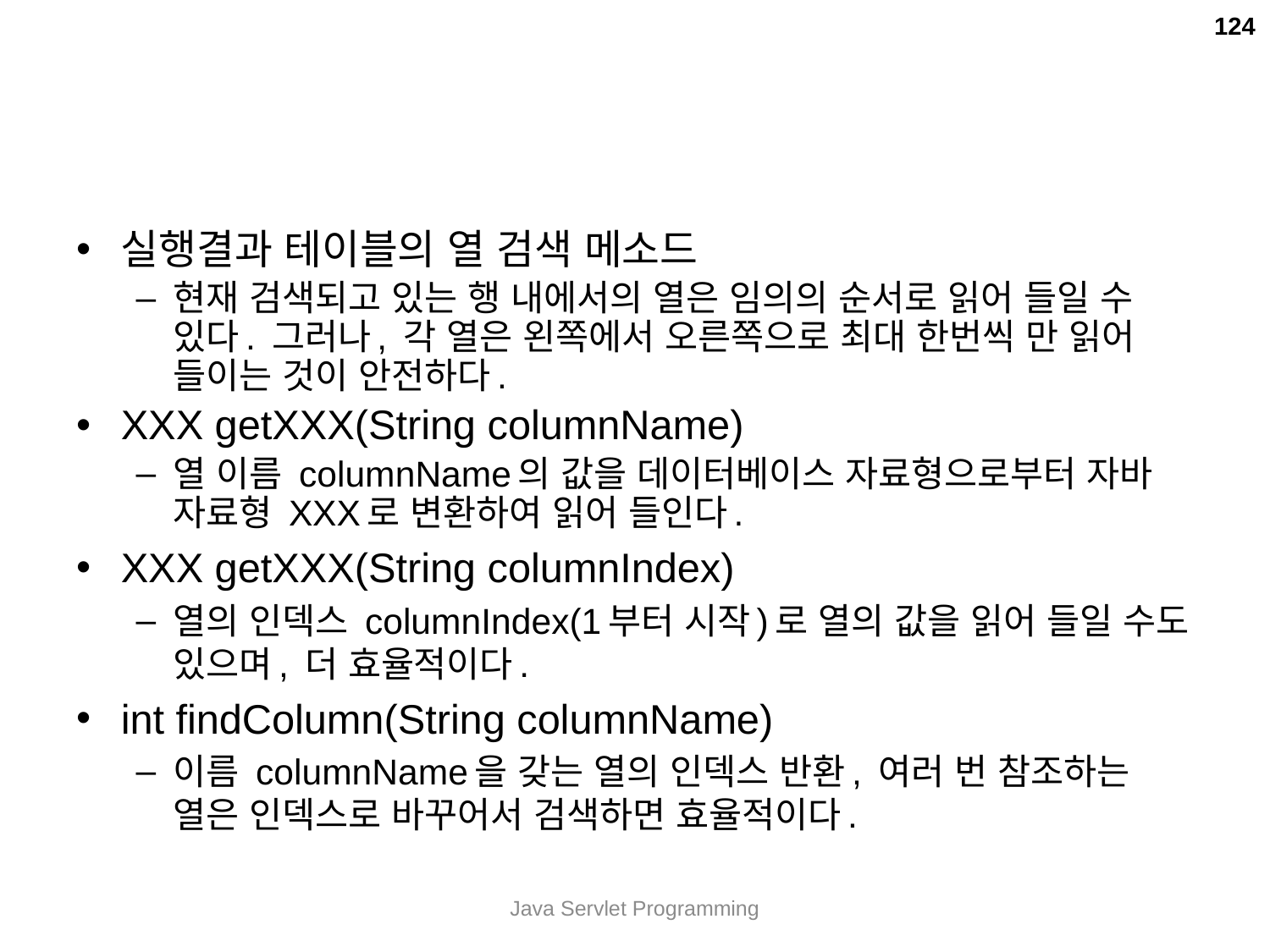

124
실행결과 테이블의 열 검색 메소드
현재 검색되고 있는 행 내에서의 열은 임의의 순서로 읽어 들일 수 있다. 그러나, 각 열은 왼쪽에서 오른쪽으로 최대 한번씩 만 읽어 들이는 것이 안전하다.
XXX getXXX(String columnName)
열 이름 columnName의 값을 데이터베이스 자료형으로부터 자바 자료형 XXX로 변환하여 읽어 들인다.
XXX getXXX(String columnIndex)
열의 인덱스 columnIndex(1부터 시작)로 열의 값을 읽어 들일 수도 있으며, 더 효율적이다.
int findColumn(String columnName)
이름 columnName을 갖는 열의 인덱스 반환, 여러 번 참조하는 열은 인덱스로 바꾸어서 검색하면 효율적이다.

Java Servlet Programming